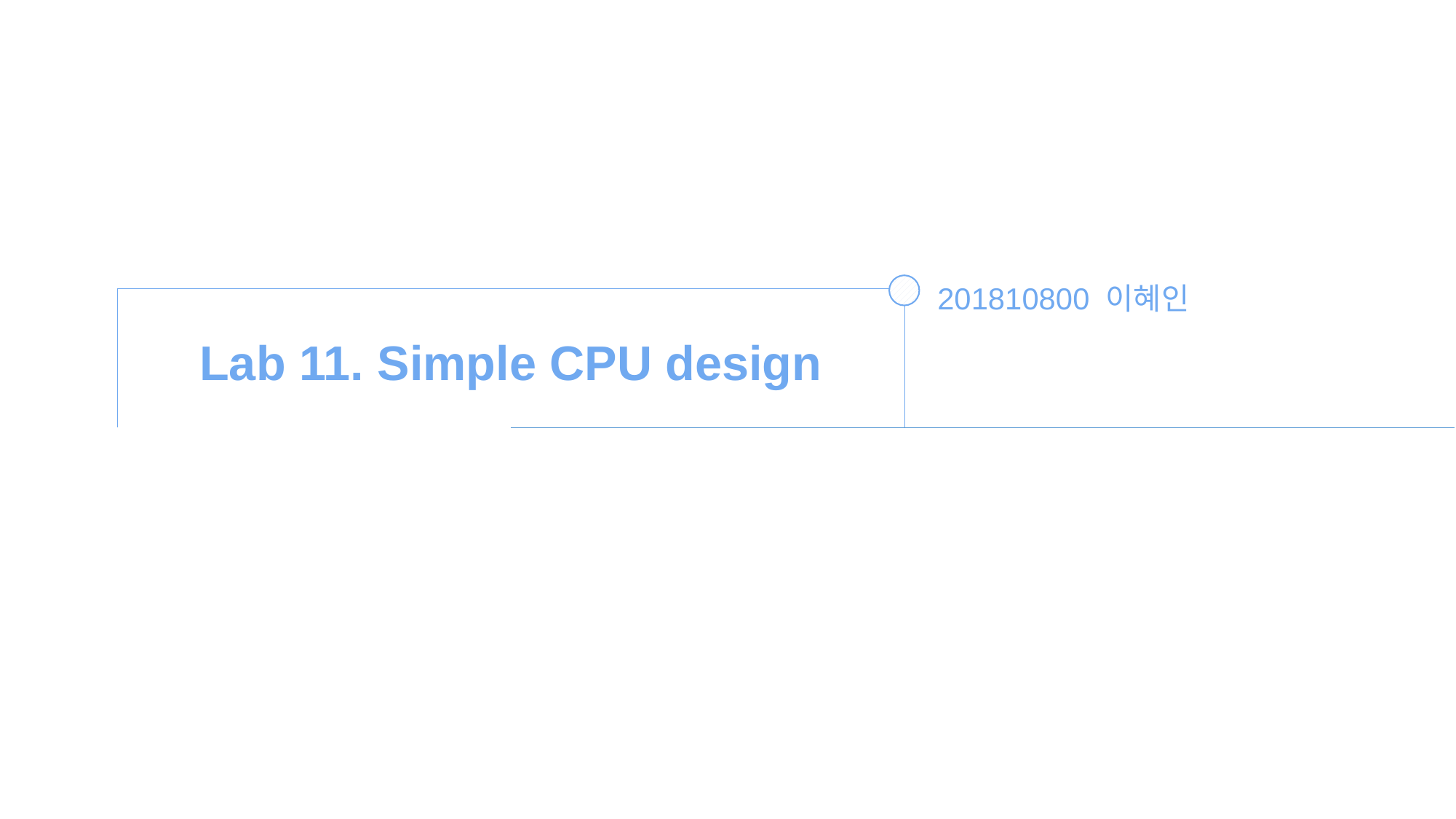

201810800 이혜인

Lab 11. Simple CPU design